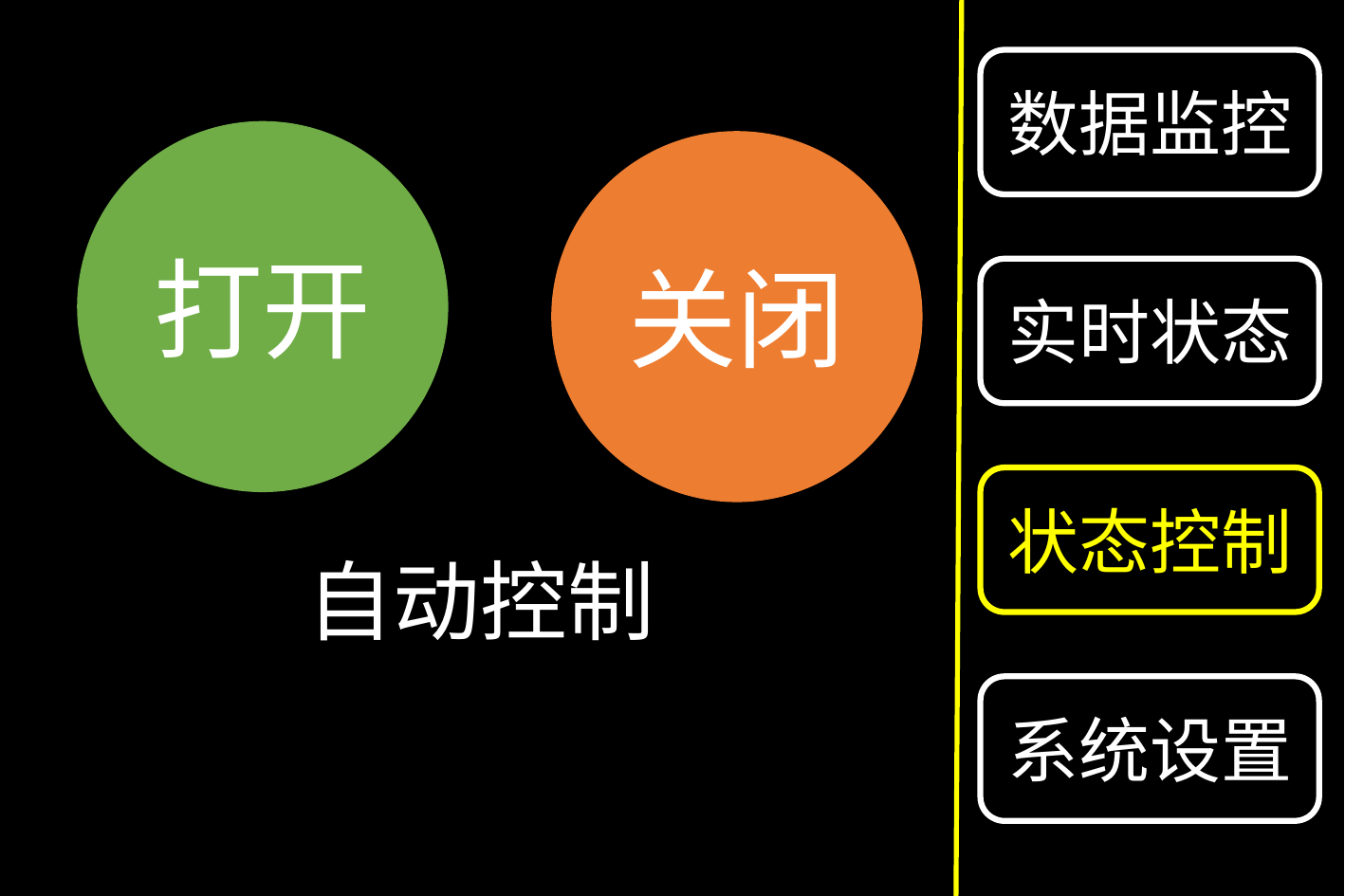

数据监控
实时状态
状态控制
系统设置
打开
关闭
自动控制